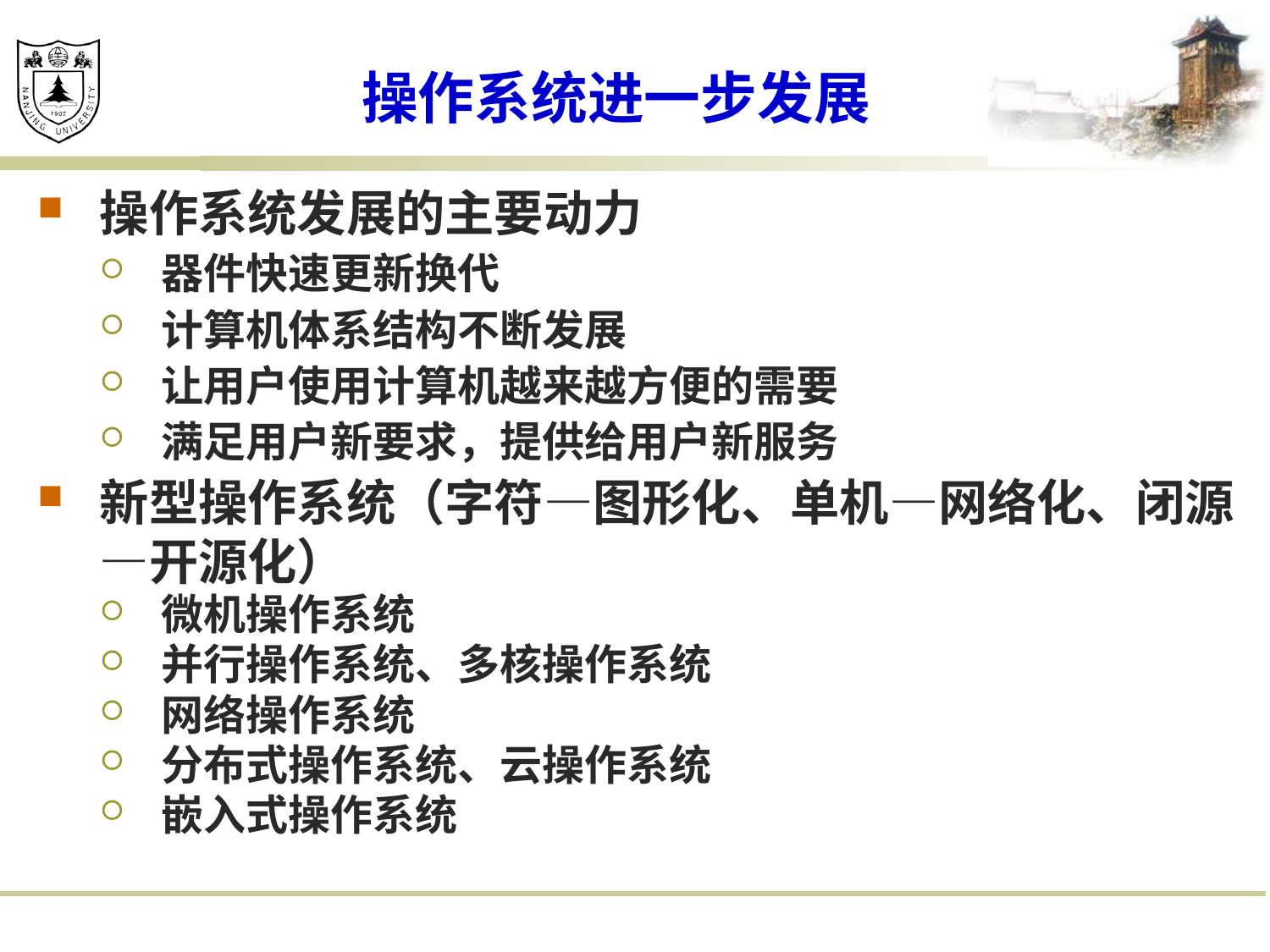

# 操作系统进一步发展
操作系统发展的主要动力
器件快速更新换代
计算机体系结构不断发展
让用户使用计算机越来越方便的需要
满足用户新要求，提供给用户新服务
新型操作系统（字符—图形化、单机—网络化、闭源—开源化）
微机操作系统
并行操作系统、多核操作系统
网络操作系统
分布式操作系统、云操作系统
嵌入式操作系统

75